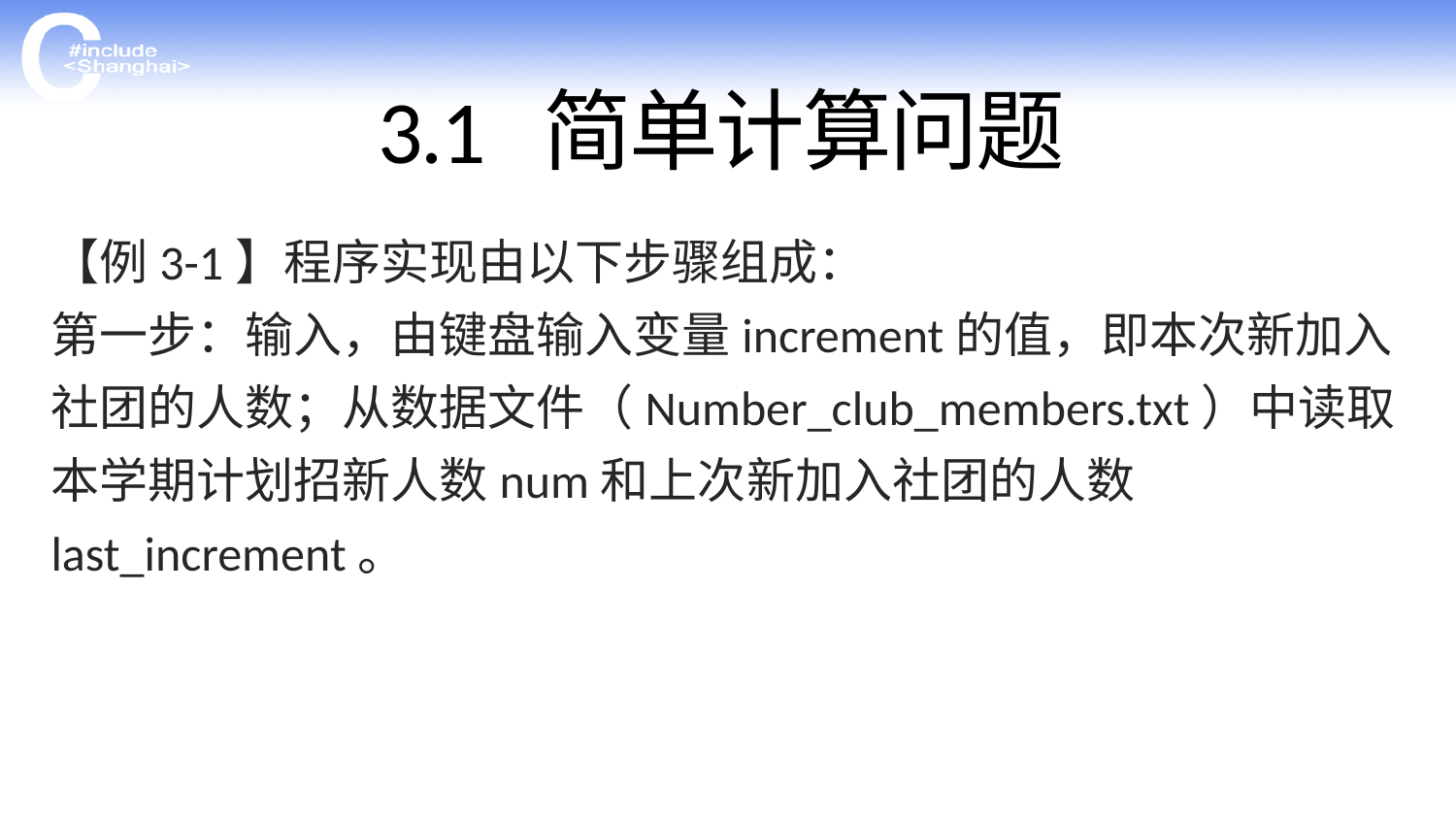

# 3.1  简单计算问题
【例3-1】程序实现由以下步骤组成：
第一步：输入，由键盘输入变量increment的值，即本次新加入社团的人数；从数据文件（Number_club_members.txt）中读取本学期计划招新人数num和上次新加入社团的人数last_increment。